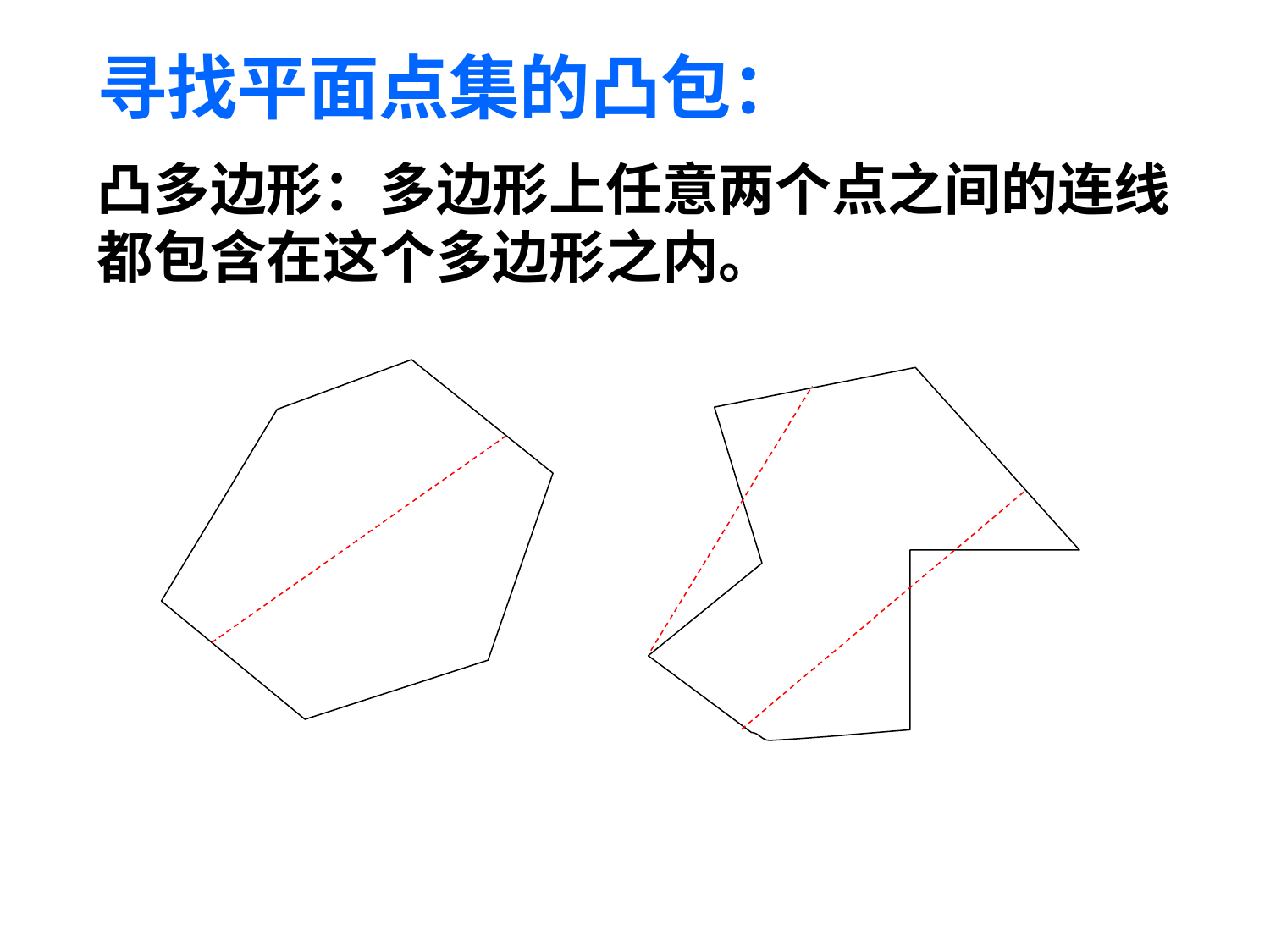

寻找平面点集的凸包：
凸多边形：多边形上任意两个点之间的连线都包含在这个多边形之内。